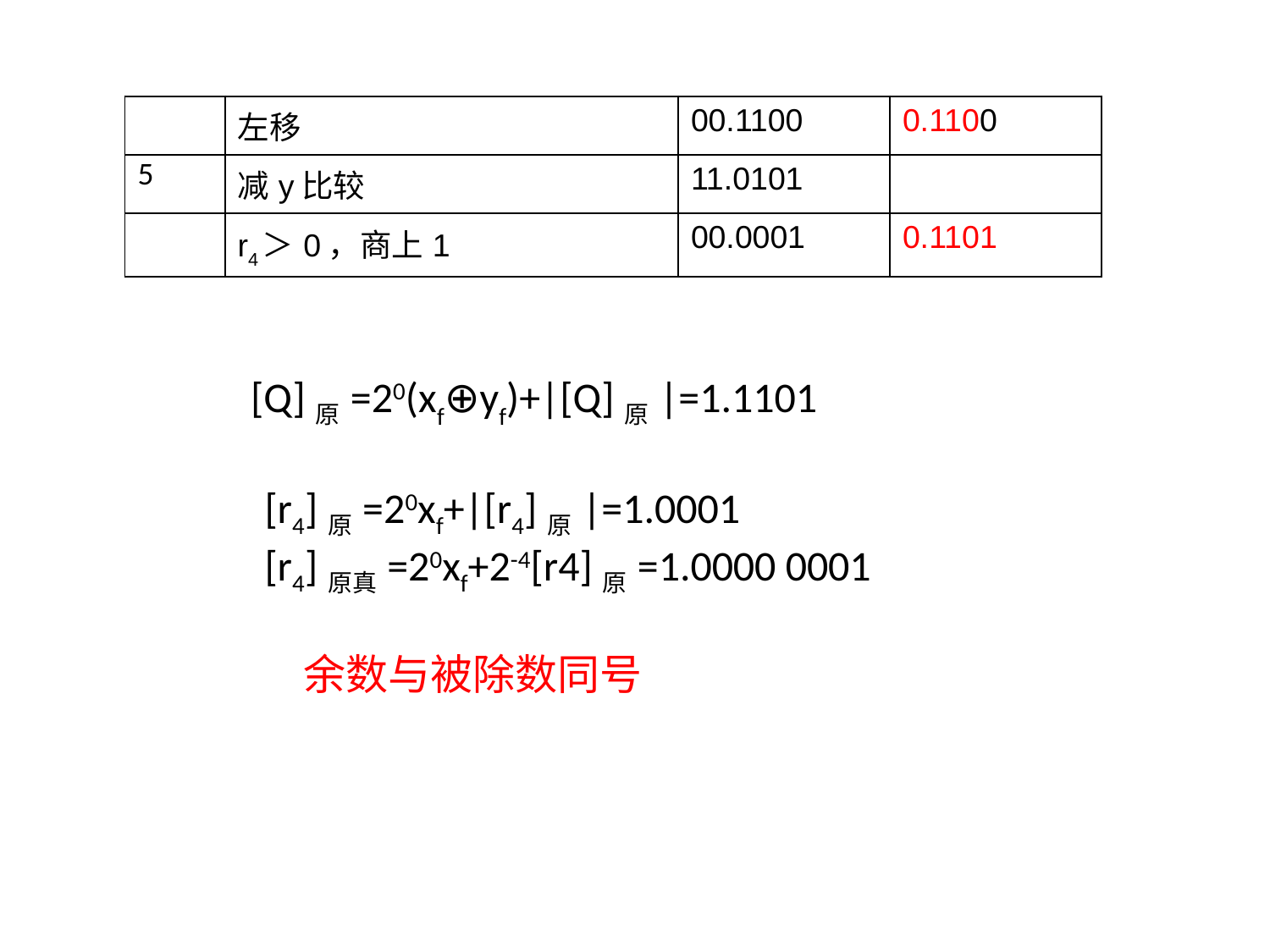

|  | 左移 | 00.1100 | 0.1100 |
| --- | --- | --- | --- |
| 5 | 减y比较 | 11.0101 |  |
|  | r4＞0，商上1 | 00.0001 | 0.1101 |

      [Q]原=20(xf⊕yf)+|[Q]原|=1.1101

      [r4]原=20xf+|[r4]原|=1.0001
      [r4]原真=20xf+2-4[r4]原=1.0000 0001

         余数与被除数同号